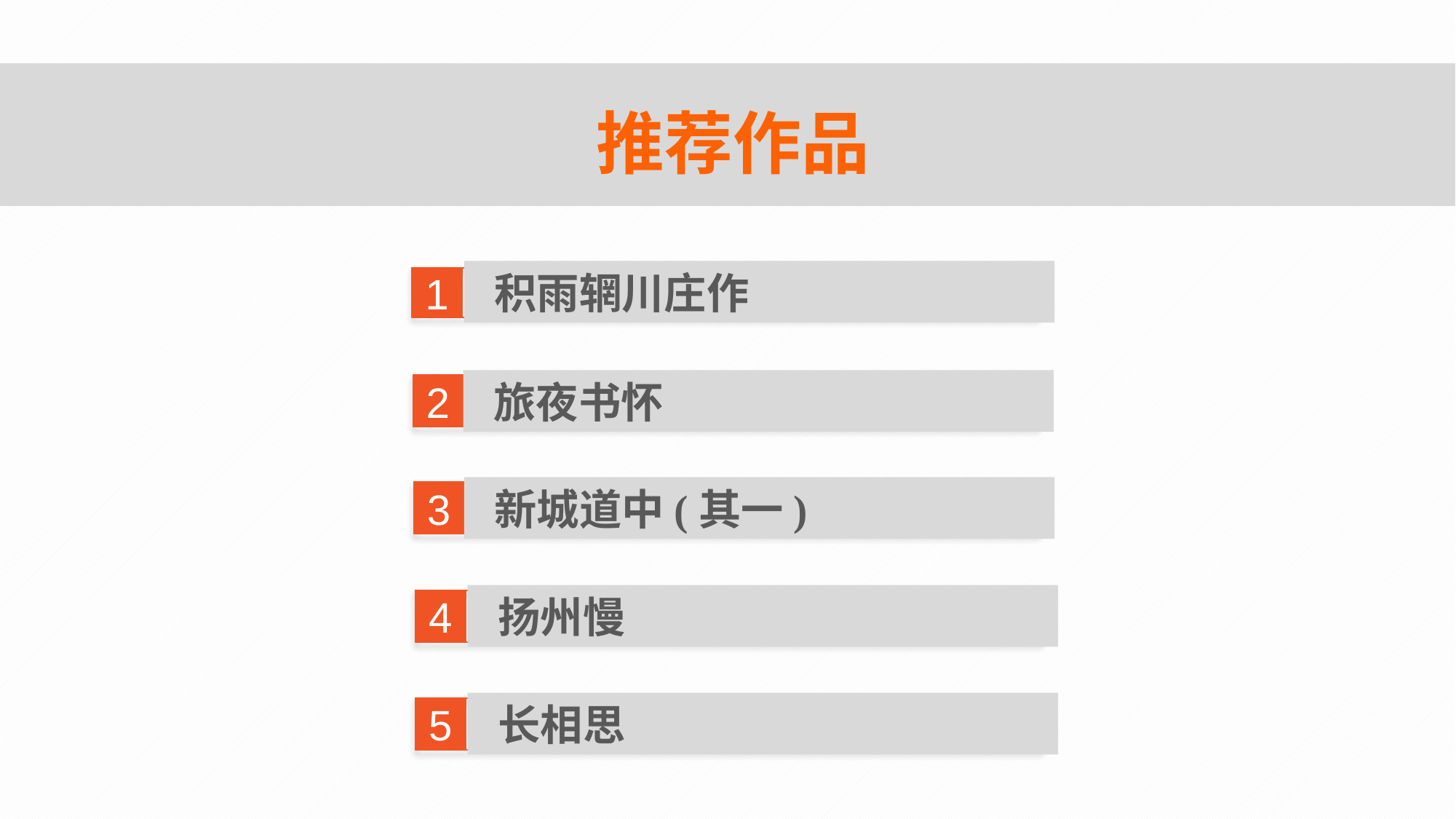

推荐作品
 积雨辋川庄作
1

 旅夜书怀
2

 新城道中(其一)
3

 扬州慢
4

 长相思
5